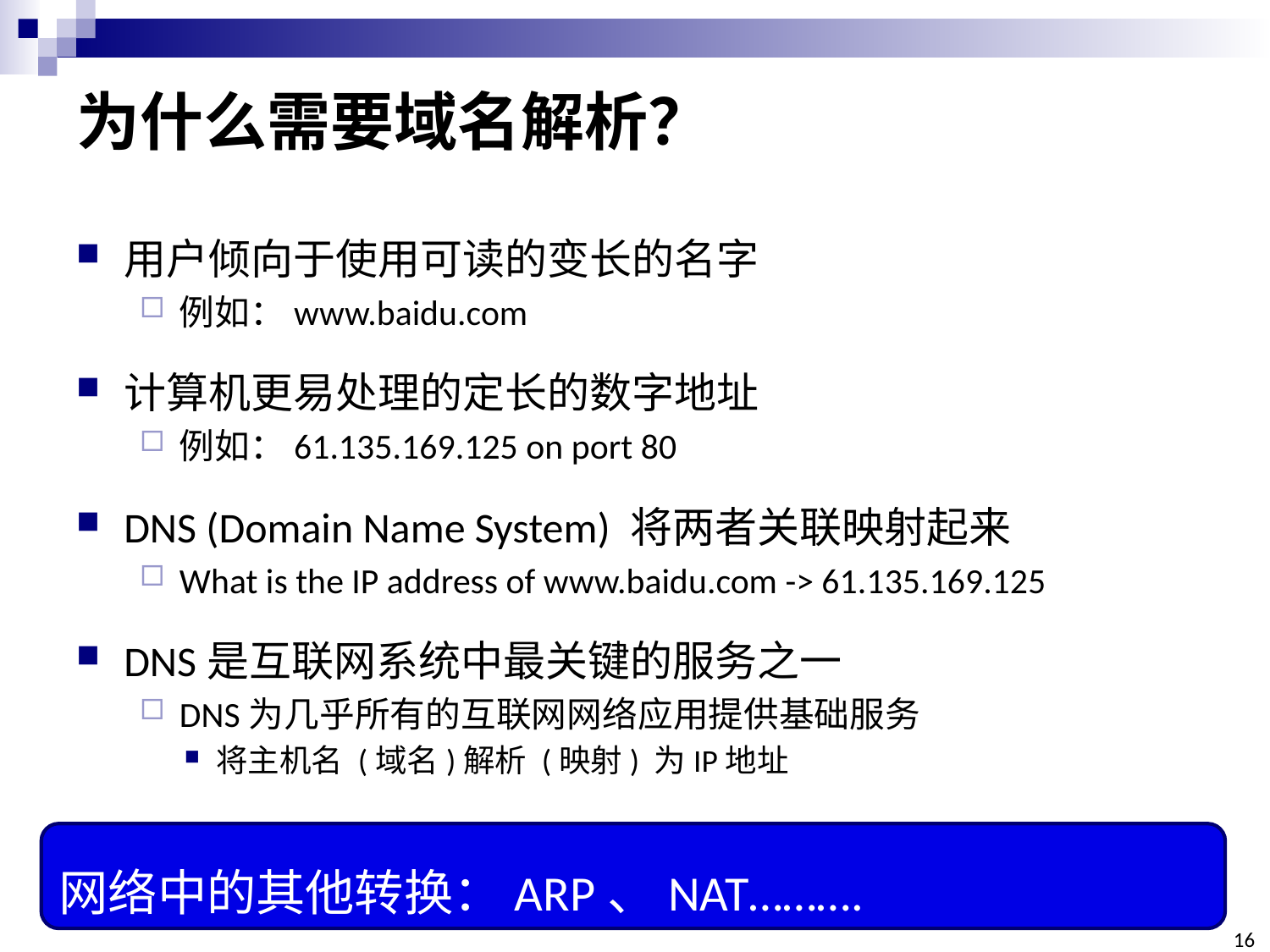

# 为什么需要域名解析？
用户倾向于使用可读的变长的名字
例如：www.baidu.com
计算机更易处理的定长的数字地址
例如：61.135.169.125 on port 80
DNS (Domain Name System) 将两者关联映射起来
What is the IP address of www.baidu.com -> 61.135.169.125
DNS是互联网系统中最关键的服务之一
DNS为几乎所有的互联网网络应用提供基础服务
将主机名 (域名)解析 (映射) 为IP地址
网络中的其他转换：ARP、NAT……….
16